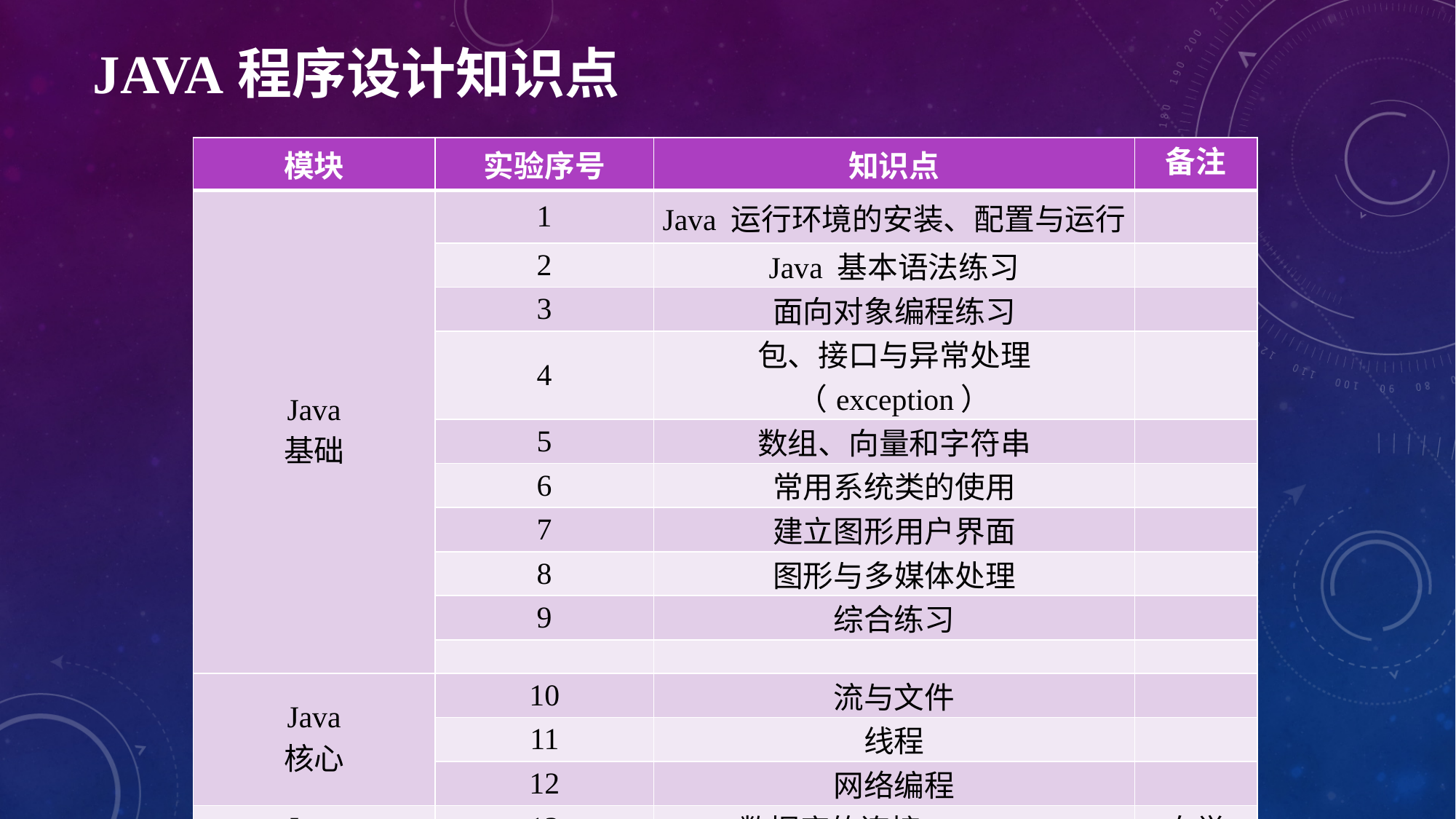

# Java程序设计知识点
| 模块 | 实验序号 | 知识点 | 备注 |
| --- | --- | --- | --- |
| Java 基础 | 1 | Java 运行环境的安装、配置与运行 |  |
|  | 2 | Java 基本语法练习 |  |
|  | 3 | 面向对象编程练习 |  |
|  | 4 | 包、接口与异常处理（exception） |  |
|  | 5 | 数组、向量和字符串 |  |
|  | 6 | 常用系统类的使用 |  |
|  | 7 | 建立图形用户界面 |  |
|  | 8 | 图形与多媒体处理 |  |
|  | 9 | 综合练习 |  |
|  |  |  |  |
| Java 核心 | 10 | 流与文件 |  |
|  | 11 | 线程 |  |
|  | 12 | 网络编程 |  |
| Java 应用 | 13 | 数据库的连接：JDBC\* | 自学 |
|  | 14 | JSP与Servlet技术\* | 自学 |
| 合计 |  |  |  |